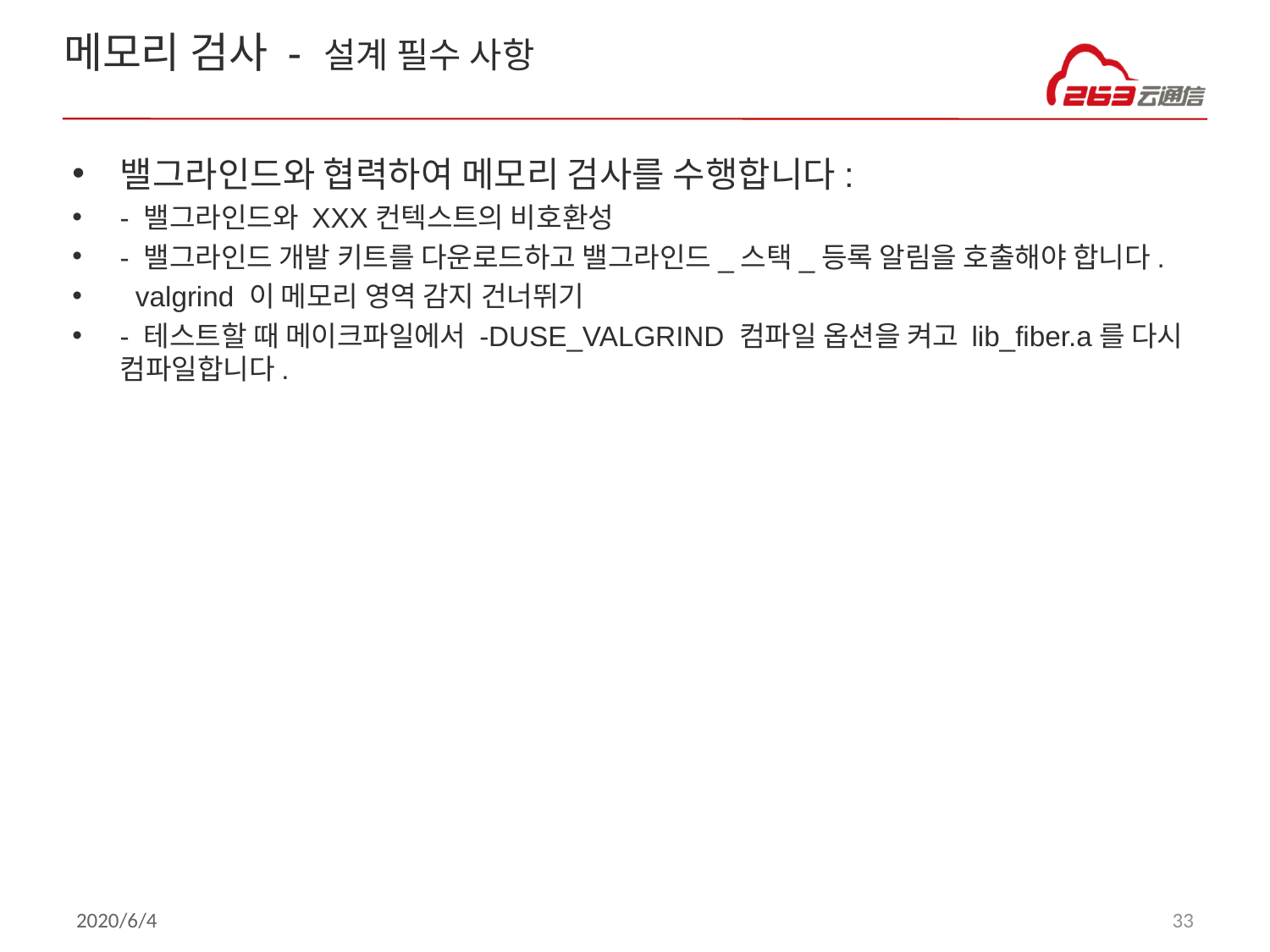

# 메모리 검사 - 설계 필수 사항
밸그라인드와 협력하여 메모리 검사를 수행합니다:
- 밸그라인드와 XXX컨텍스트의 비호환성
- 밸그라인드 개발 키트를 다운로드하고 밸그라인드_스택_등록 알림을 호출해야 합니다.
  valgrind 이 메모리 영역 감지 건너뛰기
- 테스트할 때 메이크파일에서 -DUSE_VALGRIND 컴파일 옵션을 켜고 lib_fiber.a를 다시 컴파일합니다.